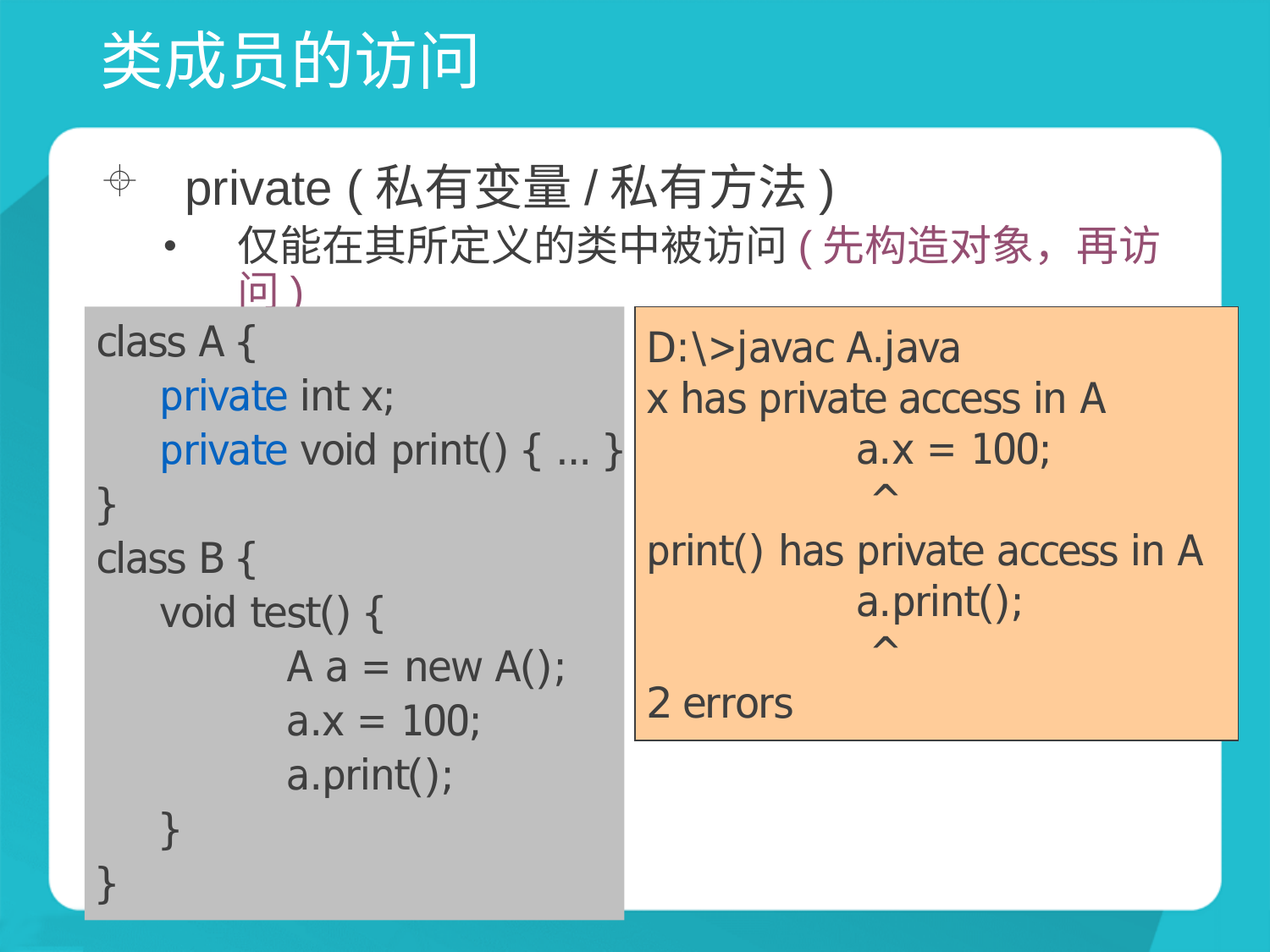

# 类成员的访问
private (私有变量/私有方法)
仅能在其所定义的类中被访问(先构造对象，再访问)
class A {
	private int x;
	private void print() { … }
}
class B {
	void test() {
		A a = new A();
		a.x = 100;
		a.print();
	}
}
D:\>javac A.java
x has private access in A
                a.x = 100;
                 ^
print() has private access in A
                a.print();
                 ^
2 errors
33